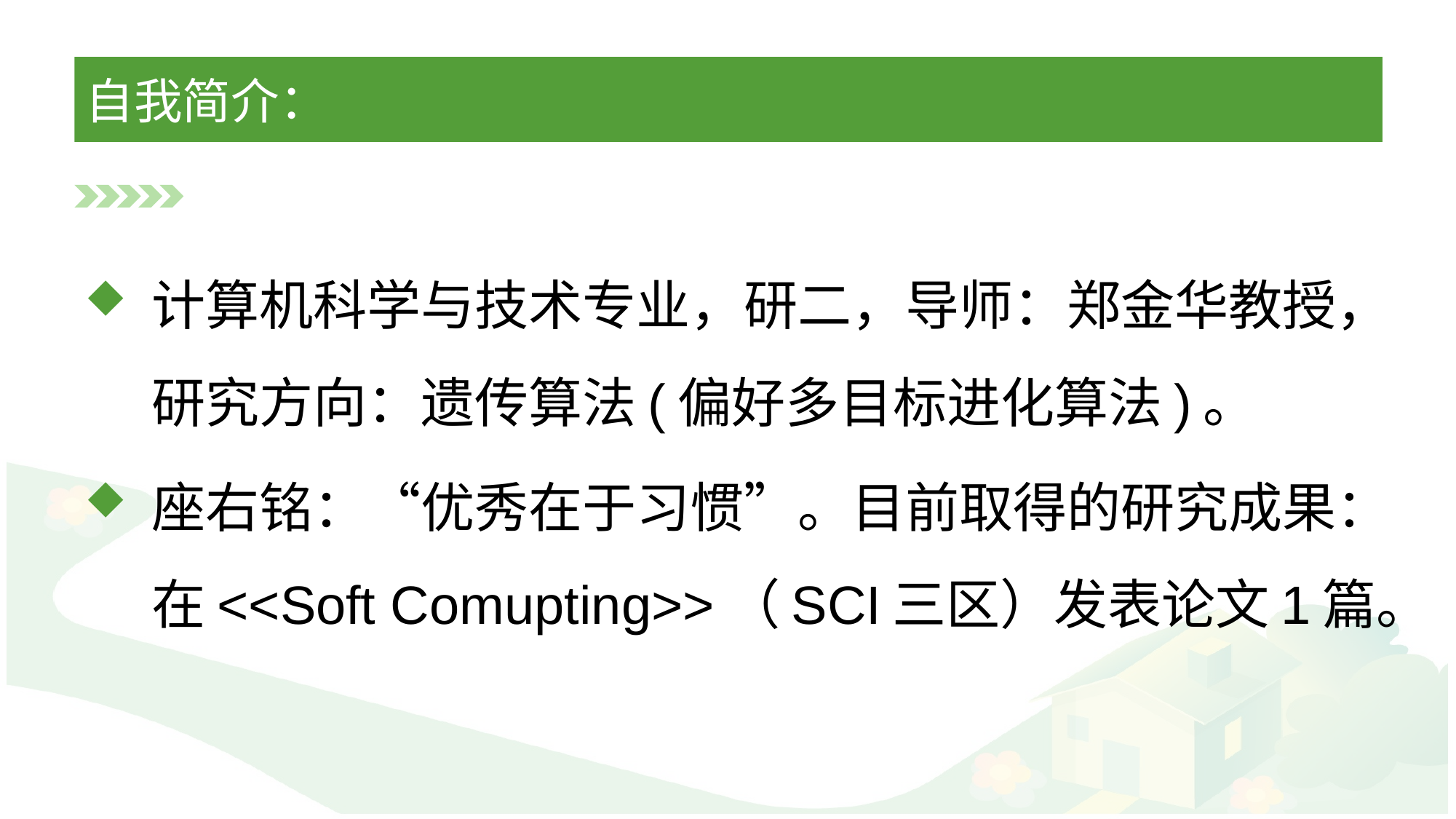

# 自我简介：
计算机科学与技术专业，研二，导师：郑金华教授，研究方向：遗传算法(偏好多目标进化算法)。
座右铭：“优秀在于习惯”。目前取得的研究成果：在<<Soft Comupting>>（SCI三区）发表论文1篇。